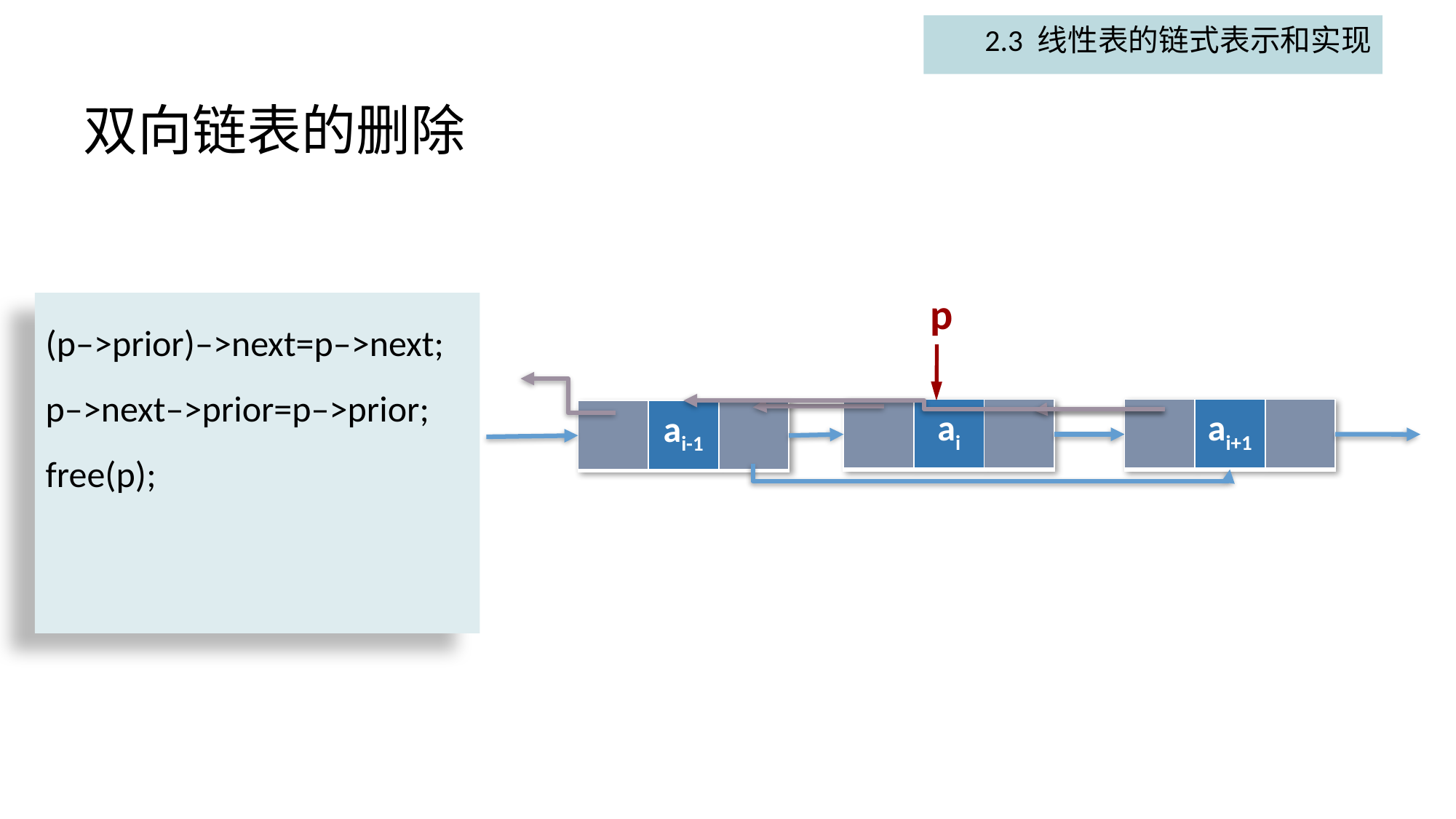

2.3 线性表的链式表示和实现

# 双向链表的删除
p

(p–>prior)–>next=p–>next;
p–>next–>prior=p–>prior;
free(p);
|  | ai |  |
| --- | --- | --- |
|  | ai+1 |  |
| --- | --- | --- |
|  | ai-1 |  |
| --- | --- | --- |